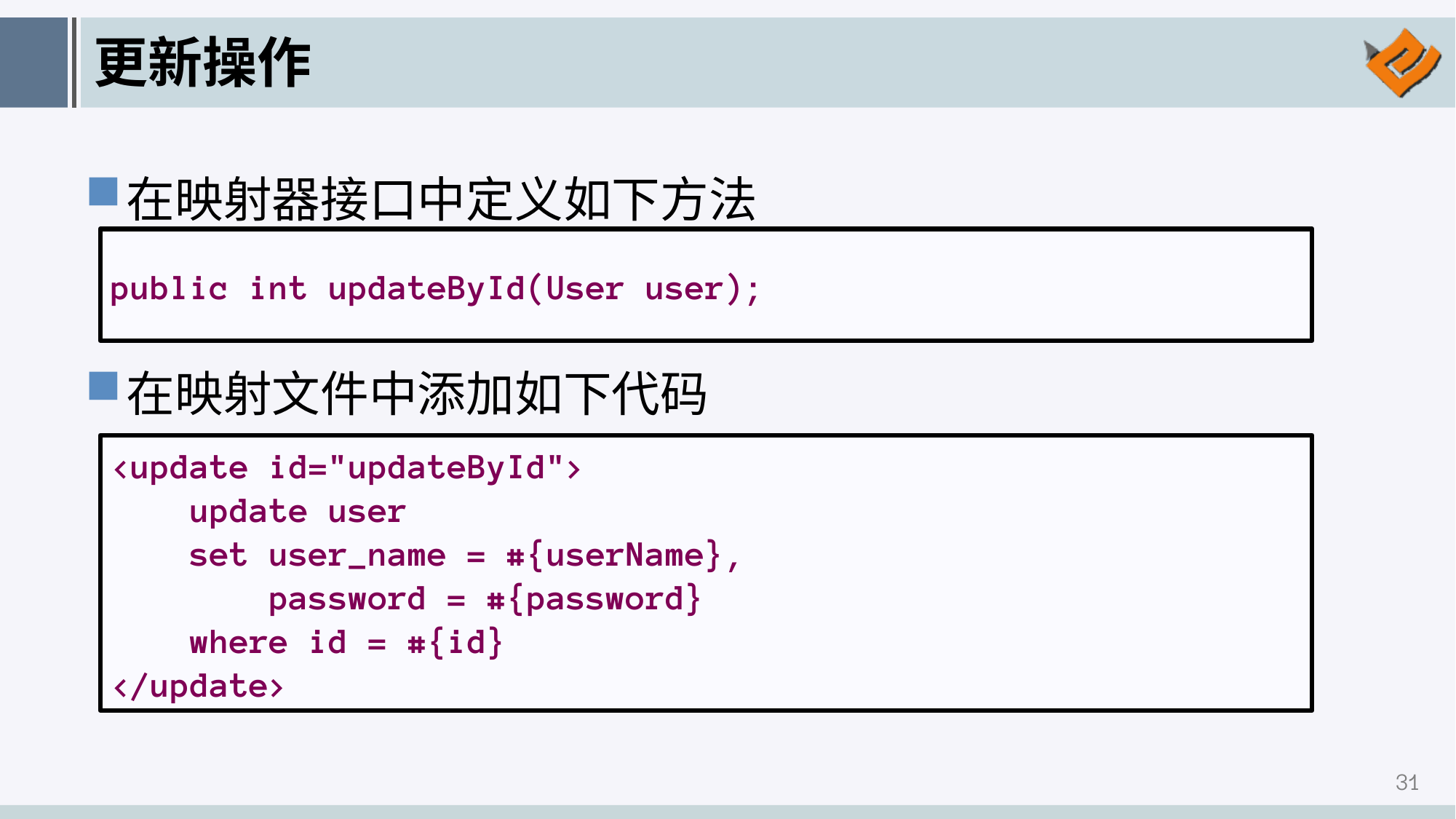

# 更新操作
在映射器接口中定义如下方法

在映射文件中添加如下代码
public int updateById(User user);
<update id="updateById">
    update user
    set user_name = #{userName},
        password = #{password}
    where id = #{id}
</update>